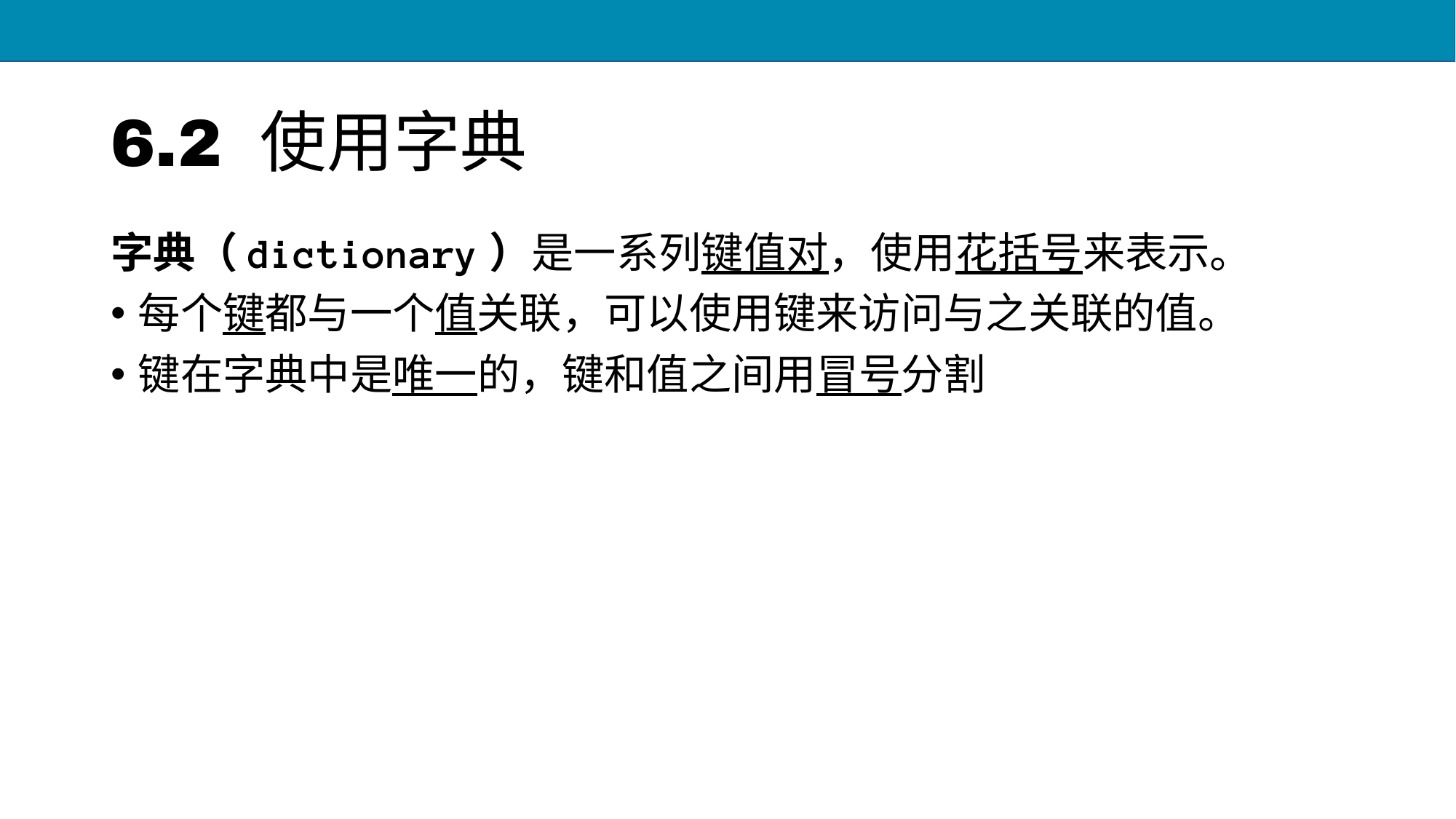

# 6.2 使用字典
字典（dictionary）是一系列键值对，使用花括号来表示。
每个键都与一个值关联，可以使用键来访问与之关联的值。
键在字典中是唯一的，键和值之间用冒号分割